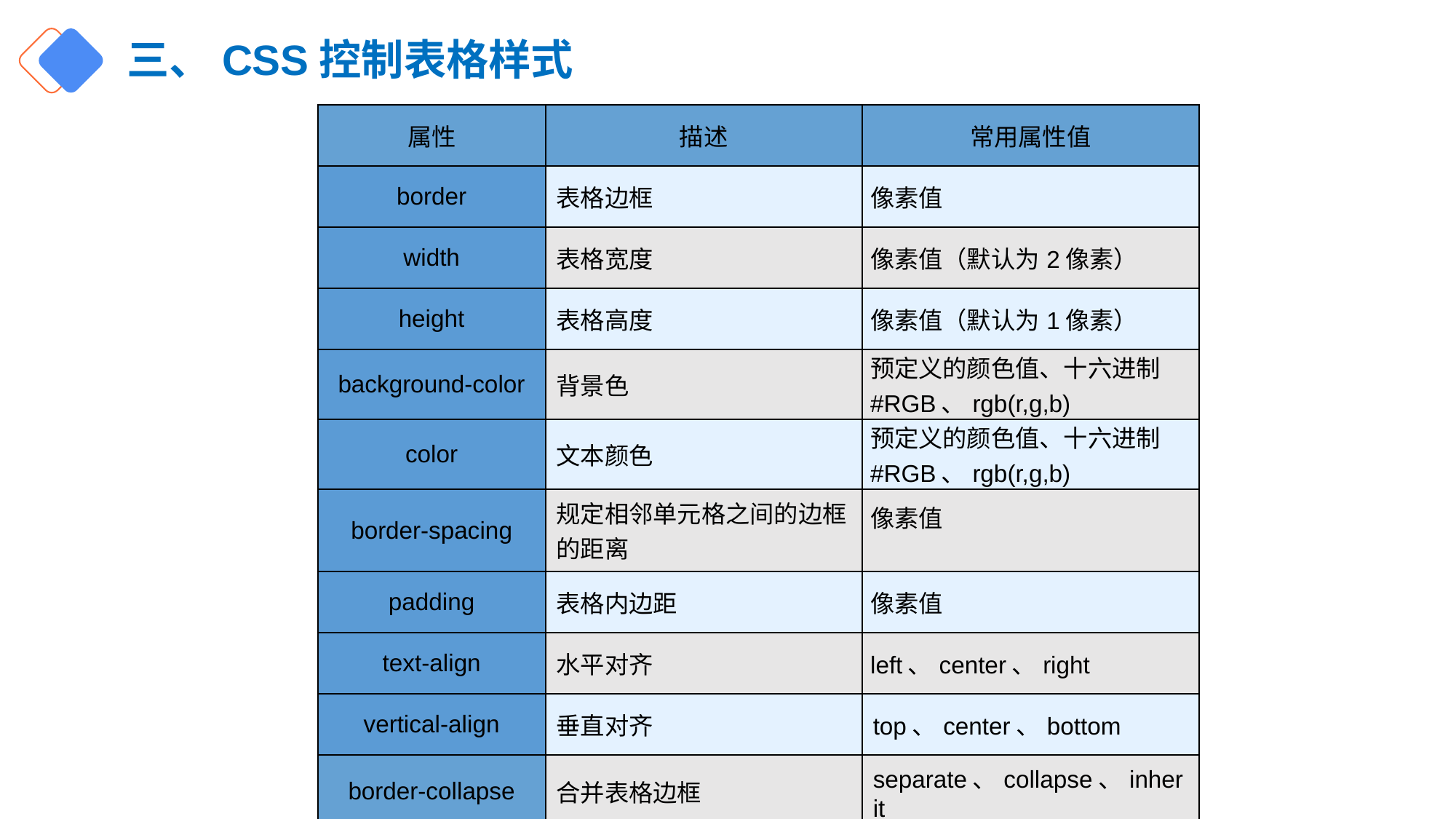

# 三、CSS控制表格样式
| 属性 | 描述 | 常用属性值 |
| --- | --- | --- |
| border | 表格边框 | 像素值 |
| width | 表格宽度 | 像素值（默认为2像素） |
| height | 表格高度 | 像素值（默认为1像素） |
| background-color | 背景色 | 预定义的颜色值、十六进制#RGB、rgb(r,g,b) |
| color | 文本颜色 | 预定义的颜色值、十六进制#RGB、rgb(r,g,b) |
| border-spacing | 规定相邻单元格之间的边框的距离 | 像素值 |
| padding | 表格内边距 | 像素值 |
| text-align | 水平对齐 | left、center、right |
| vertical-align | 垂直对齐 | top、center、bottom |
| border-collapse | 合并表格边框 | separate、collapse、inherit |